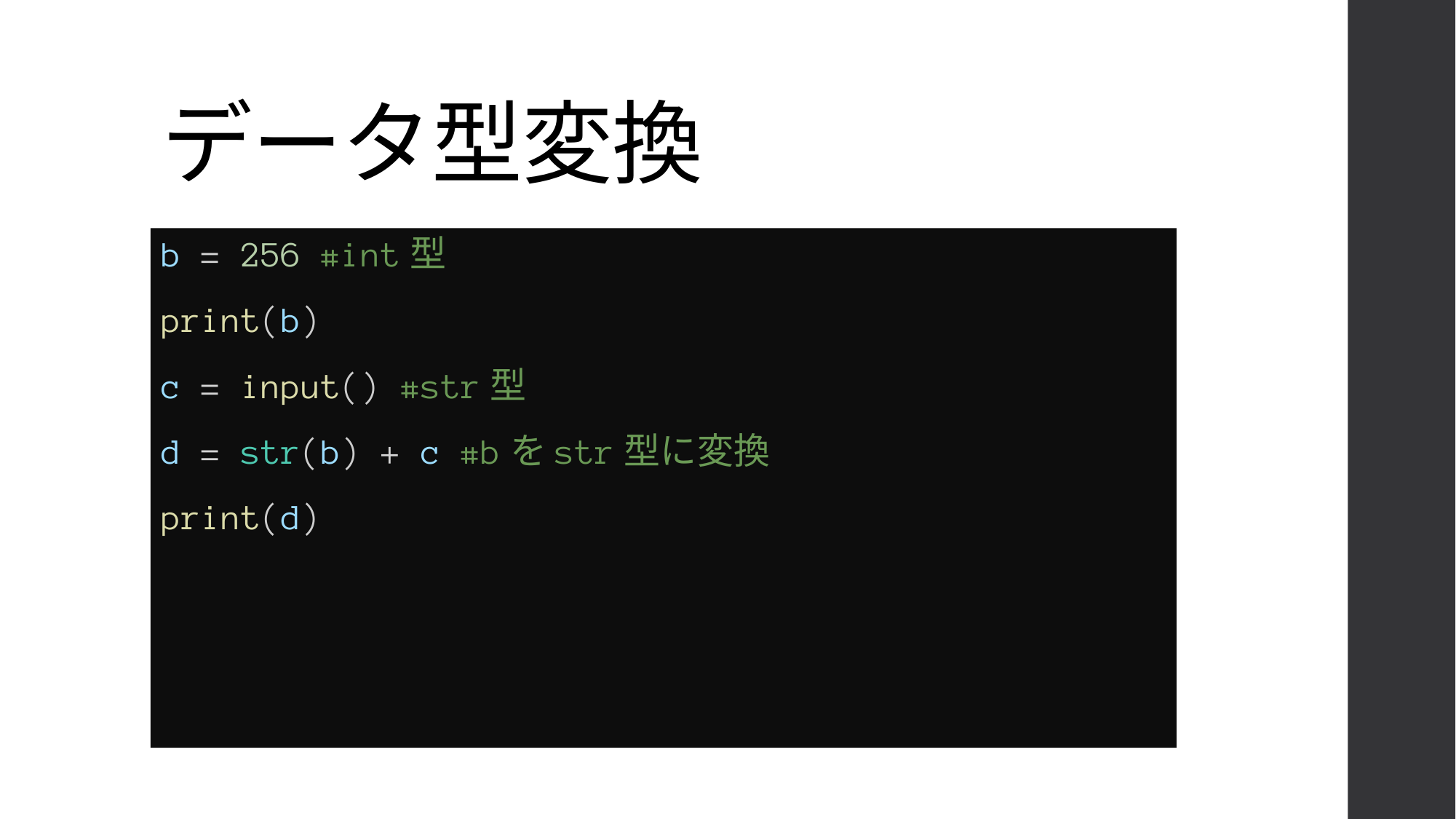

# データ型変換
b = 256 #int型
print(b)
c = input() #str型
d = str(b) + c #bをstr型に変換
print(d)